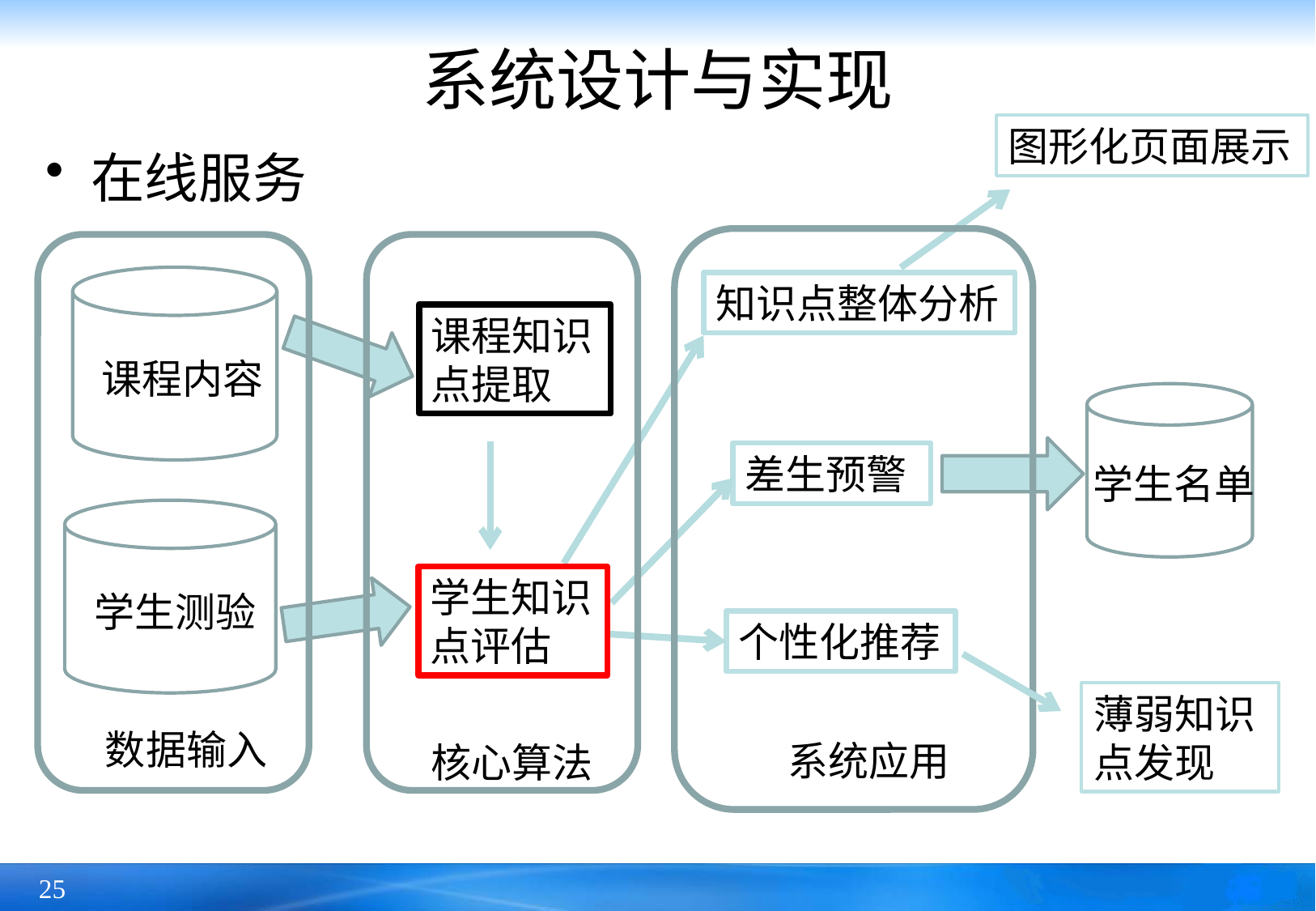

# 系统设计与实现
图形化页面展示
在线服务

课程内容

知识点整体分析
课程知识点提取

差生预警
学生名单

学生知识点评估
学生测验

个性化推荐
薄弱知识点发现
数据输入
系统应用
核心算法